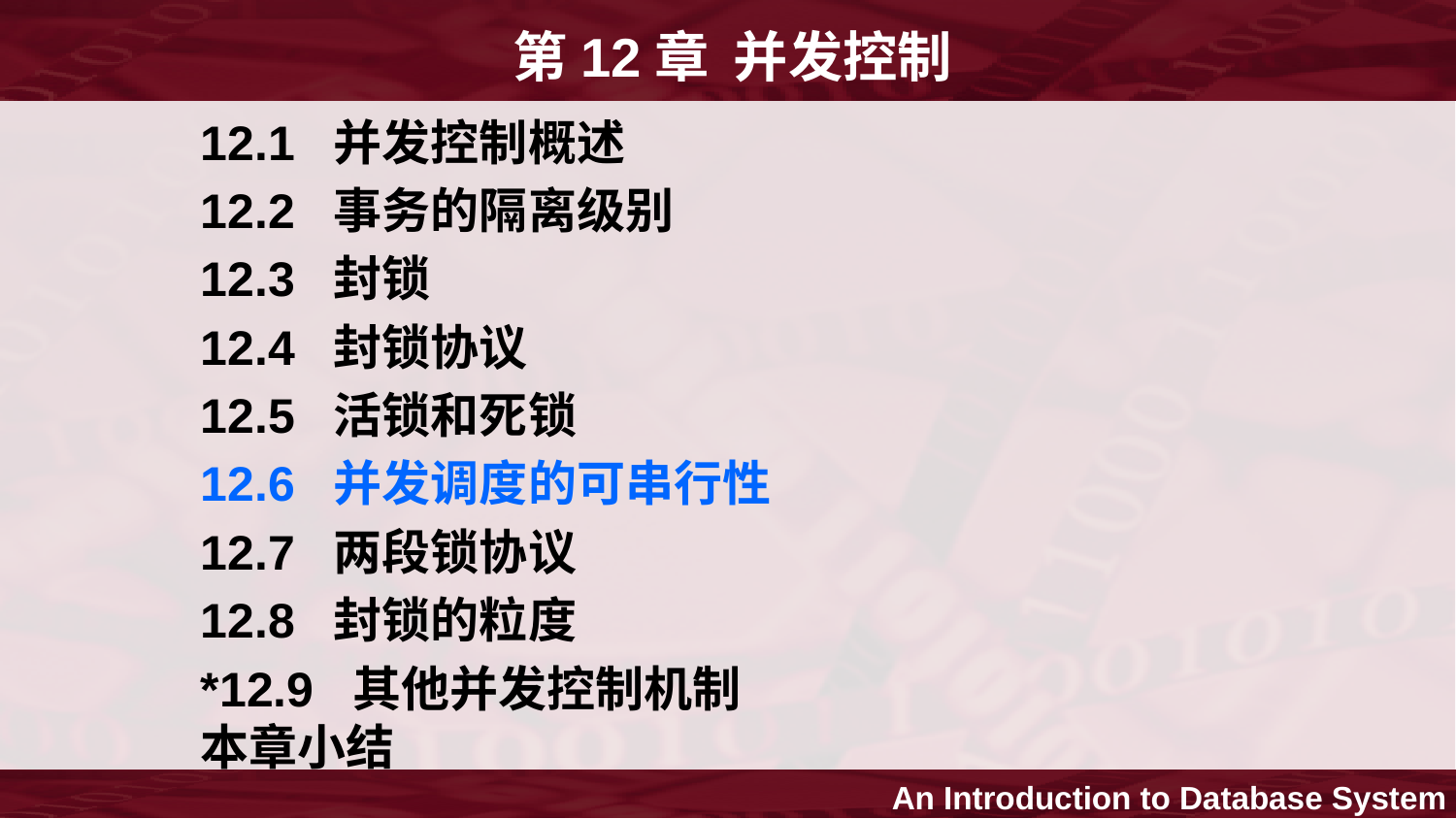

第12章  并发控制
12.1  并发控制概述
12.2  事务的隔离级别
12.3  封锁
12.4  封锁协议
12.5  活锁和死锁
12.6  并发调度的可串行性
12.7  两段锁协议
12.8  封锁的粒度
*12.9  其他并发控制机制
本章小结